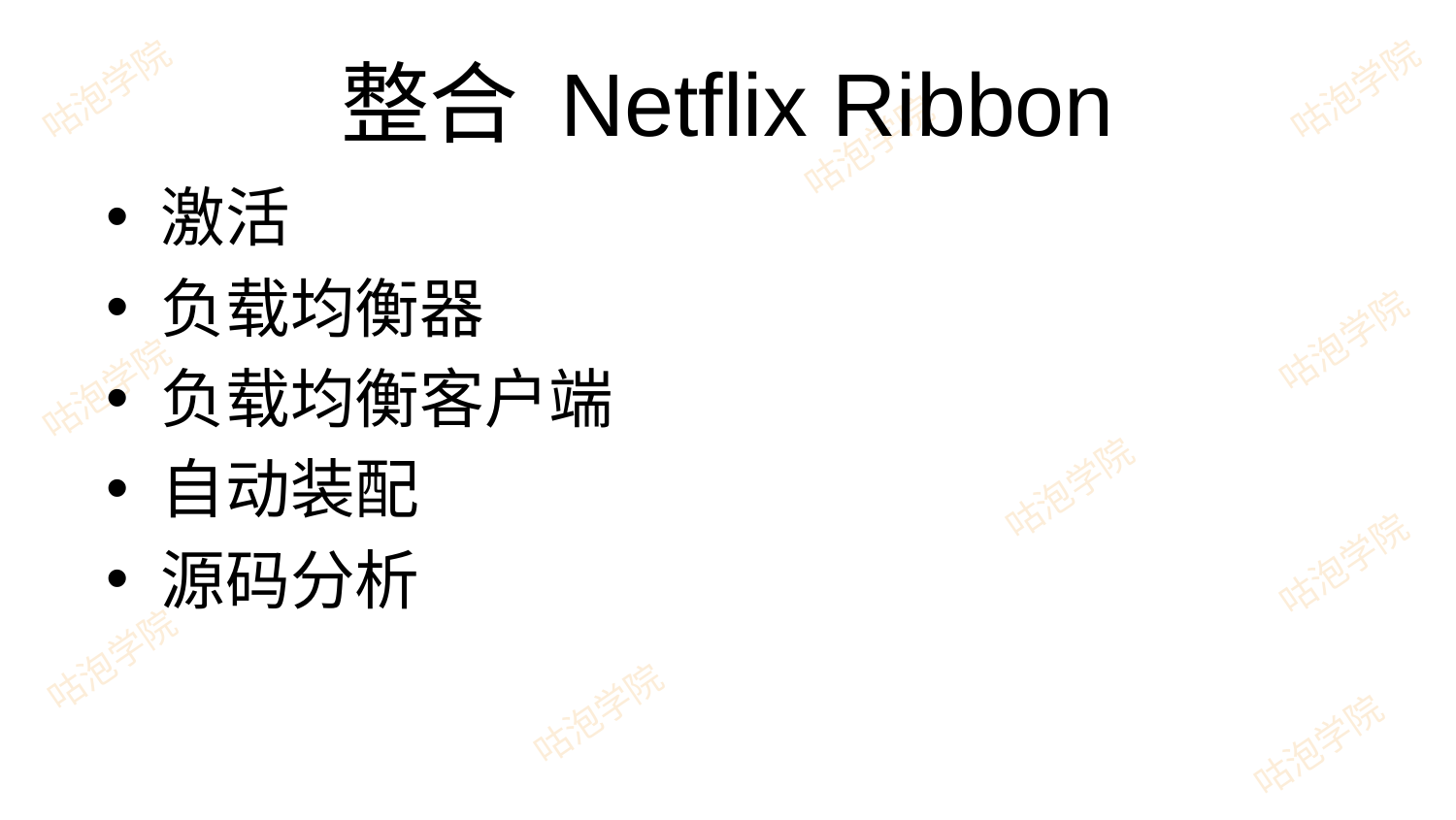

# 整合 Netflix Ribbon
激活
负载均衡器
负载均衡客户端
自动装配
源码分析